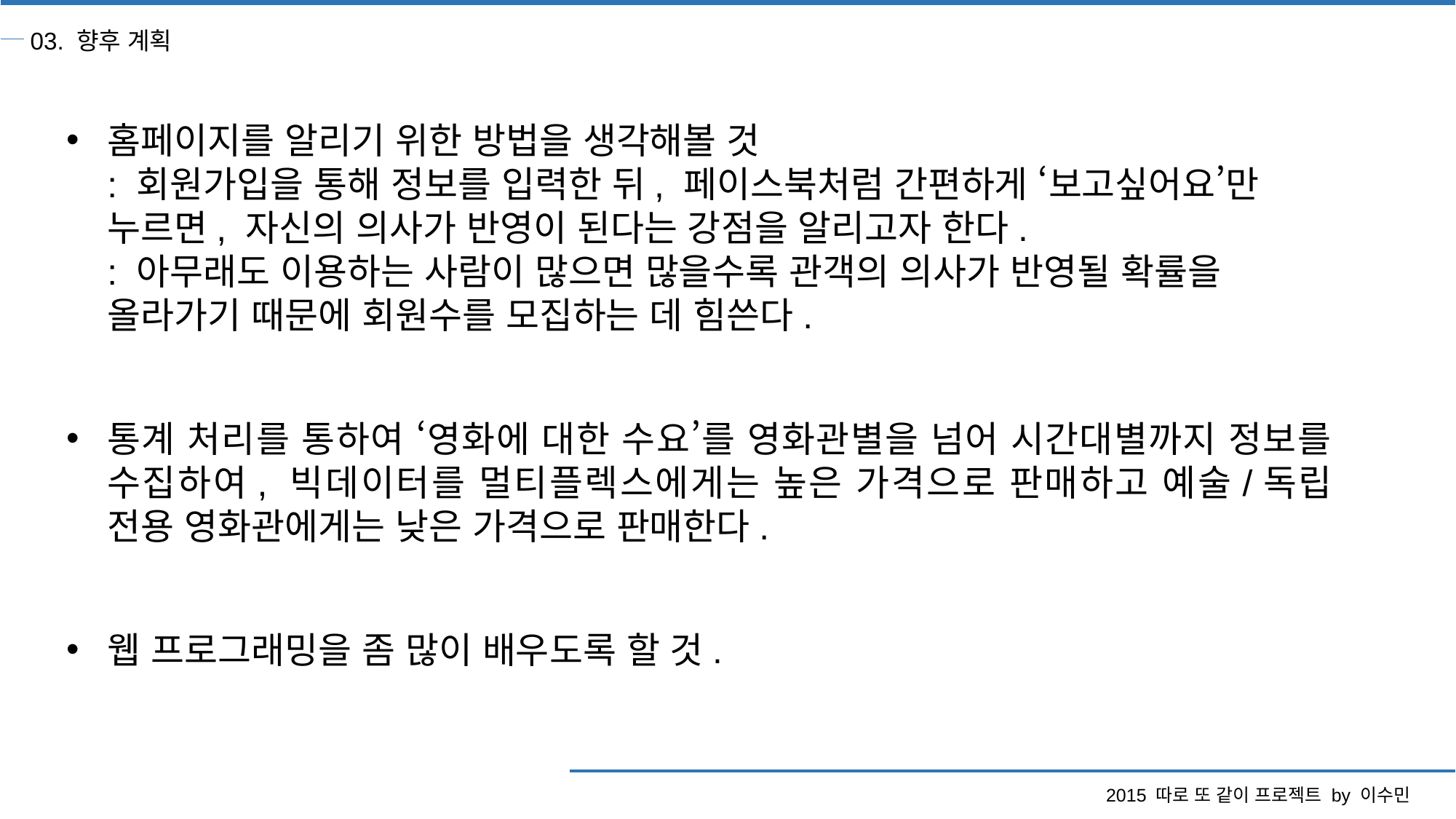

03. 향후 계획
홈페이지를 알리기 위한 방법을 생각해볼 것
: 회원가입을 통해 정보를 입력한 뒤, 페이스북처럼 간편하게 ‘보고싶어요’만 누르면, 자신의 의사가 반영이 된다는 강점을 알리고자 한다.
: 아무래도 이용하는 사람이 많으면 많을수록 관객의 의사가 반영될 확률을 올라가기 때문에 회원수를 모집하는 데 힘쓴다.

통계 처리를 통하여 ‘영화에 대한 수요’를 영화관별을 넘어 시간대별까지 정보를 수집하여, 빅데이터를 멀티플렉스에게는 높은 가격으로 판매하고 예술/독립 전용 영화관에게는 낮은 가격으로 판매한다.

웹 프로그래밍을 좀 많이 배우도록 할 것.

2015 따로 또 같이 프로젝트 by 이수민